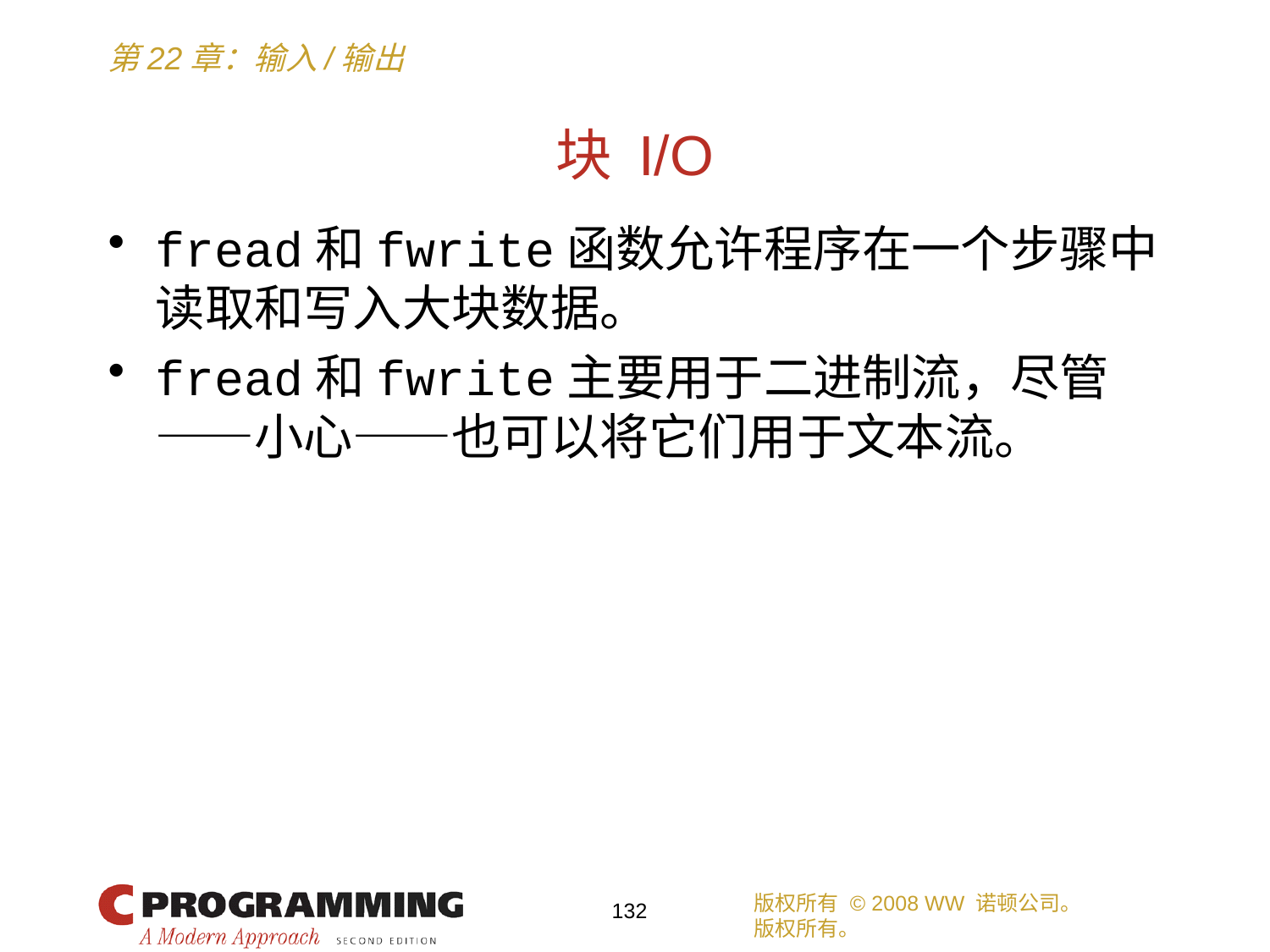

# 块 I/O
fread和fwrite函数允许程序在一个步骤中读取和写入大块数据。
fread和fwrite主要用于二进制流，尽管——小心——也可以将它们用于文本流。

版权所有 © 2008 WW 诺顿公司。
版权所有。
132